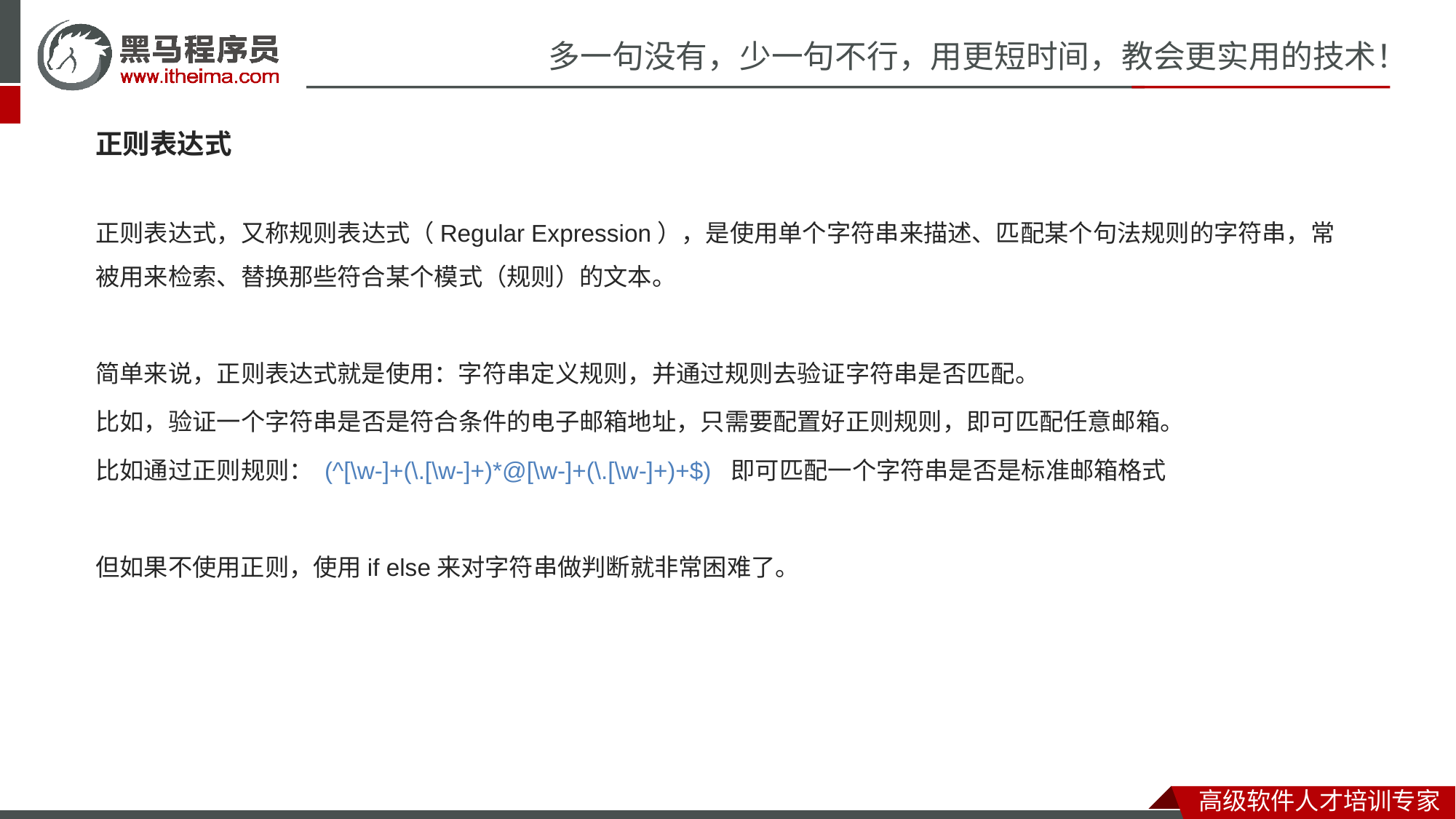

正则表达式
正则表达式，又称规则表达式（Regular Expression），是使用单个字符串来描述、匹配某个句法规则的字符串，常被用来检索、替换那些符合某个模式（规则）的文本。

简单来说，正则表达式就是使用：字符串定义规则，并通过规则去验证字符串是否匹配。
比如，验证一个字符串是否是符合条件的电子邮箱地址，只需要配置好正则规则，即可匹配任意邮箱。
比如通过正则规则： (^[\w-]+(\.[\w-]+)*@[\w-]+(\.[\w-]+)+$)  即可匹配一个字符串是否是标准邮箱格式

但如果不使用正则，使用if else来对字符串做判断就非常困难了。